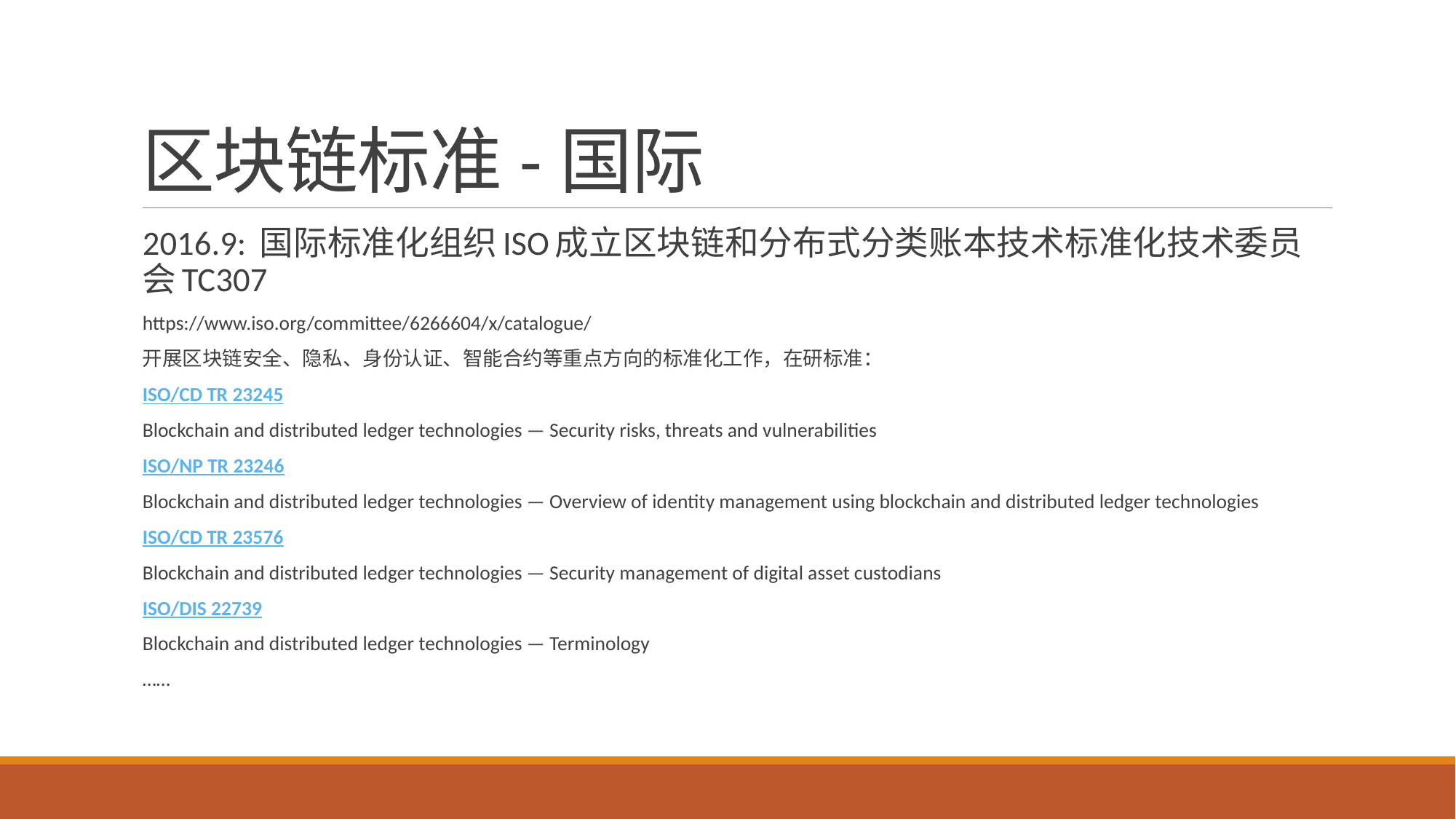

# 区块链标准-国际
2016.9: 国际标准化组织ISO成立区块链和分布式分类账本技术标准化技术委员会TC307
https://www.iso.org/committee/6266604/x/catalogue/
开展区块链安全、隐私、身份认证、智能合约等重点方向的标准化工作，在研标准：
ISO/CD TR 23245
Blockchain and distributed ledger technologies — Security risks, threats and vulnerabilities
ISO/NP TR 23246
Blockchain and distributed ledger technologies — Overview of identity management using blockchain and distributed ledger technologies
ISO/CD TR 23576
Blockchain and distributed ledger technologies — Security management of digital asset custodians
ISO/DIS 22739
Blockchain and distributed ledger technologies — Terminology
……